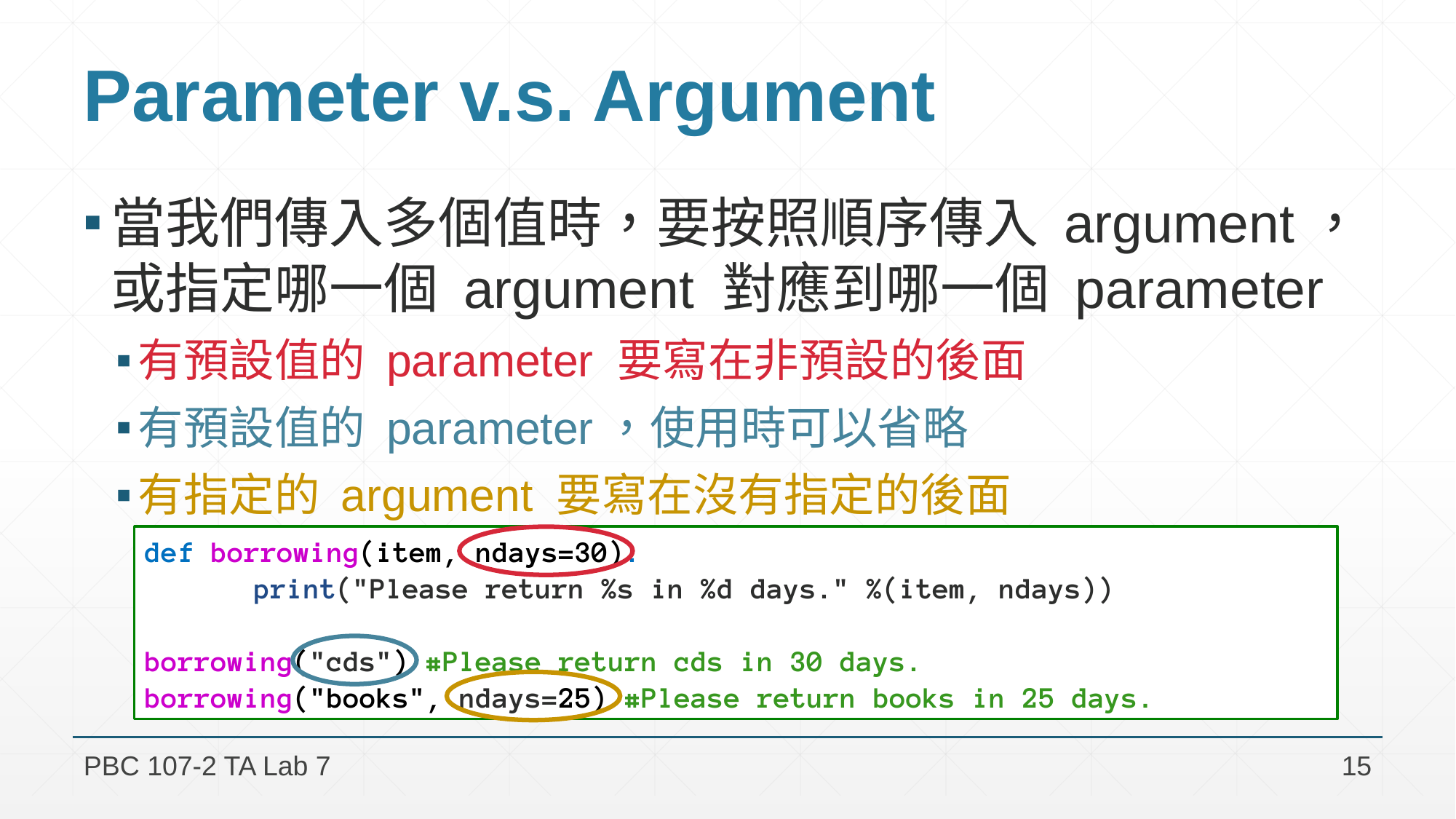

# Parameter v.s. Argument
當我們傳入多個值時，要按照順序傳入 argument，或指定哪一個 argument 對應到哪一個 parameter
有預設值的 parameter 要寫在非預設的後面
有預設值的 parameter，使用時可以省略
有指定的 argument 要寫在沒有指定的後面
def borrowing(item, ndays=30):
	print("Please return %s in %d days." %(item, ndays))

borrowing("cds") #Please return cds in 30 days.
borrowing("books", ndays=25) #Please return books in 25 days.

PBC 107-2 TA Lab 7
15